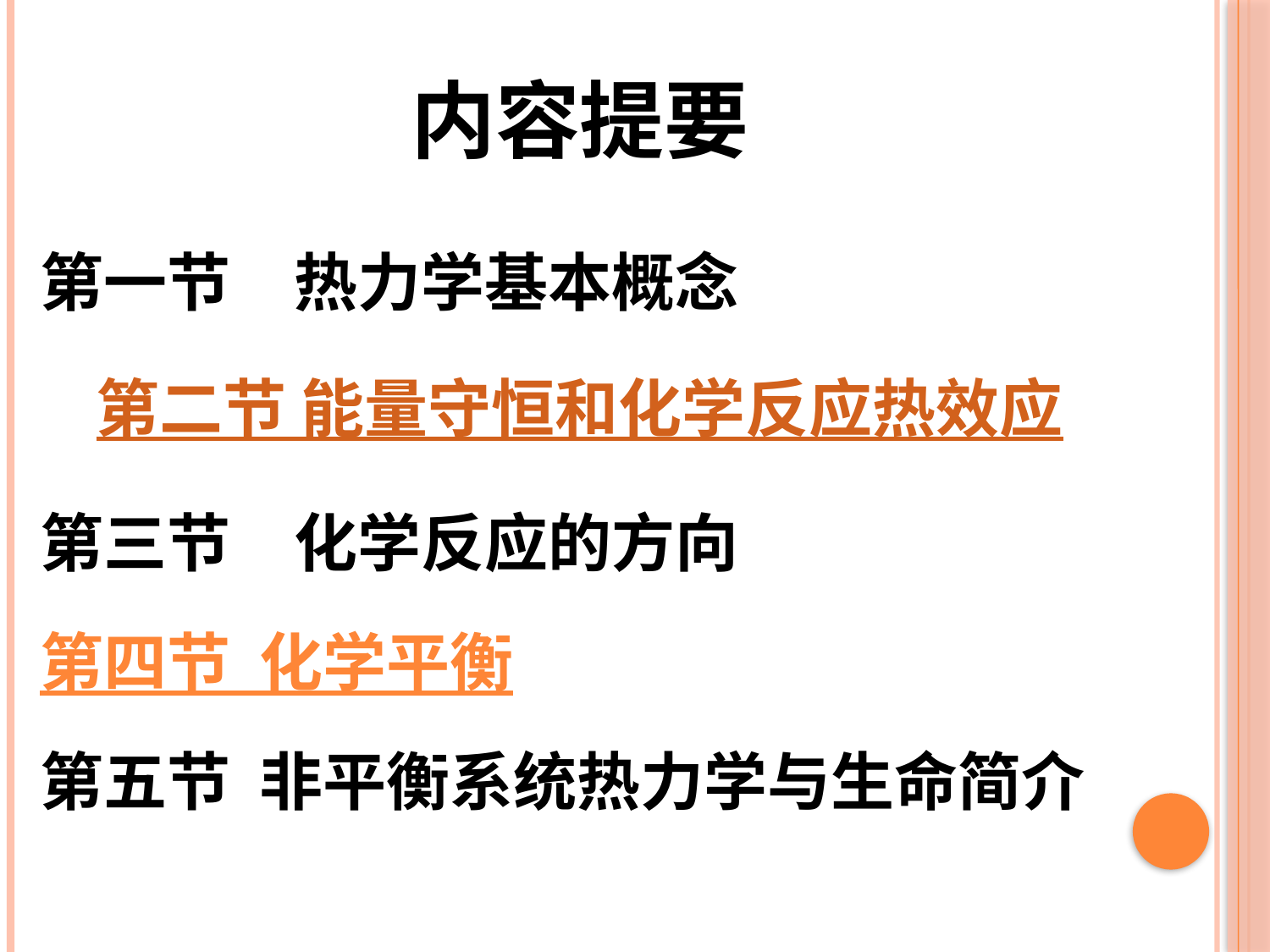

# 内容提要
    第一节　热力学基本概念
第二节 能量守恒和化学反应热效应
    第三节　化学反应的方向
    第四节  化学平衡
    第五节  非平衡系统热力学与生命简介
9